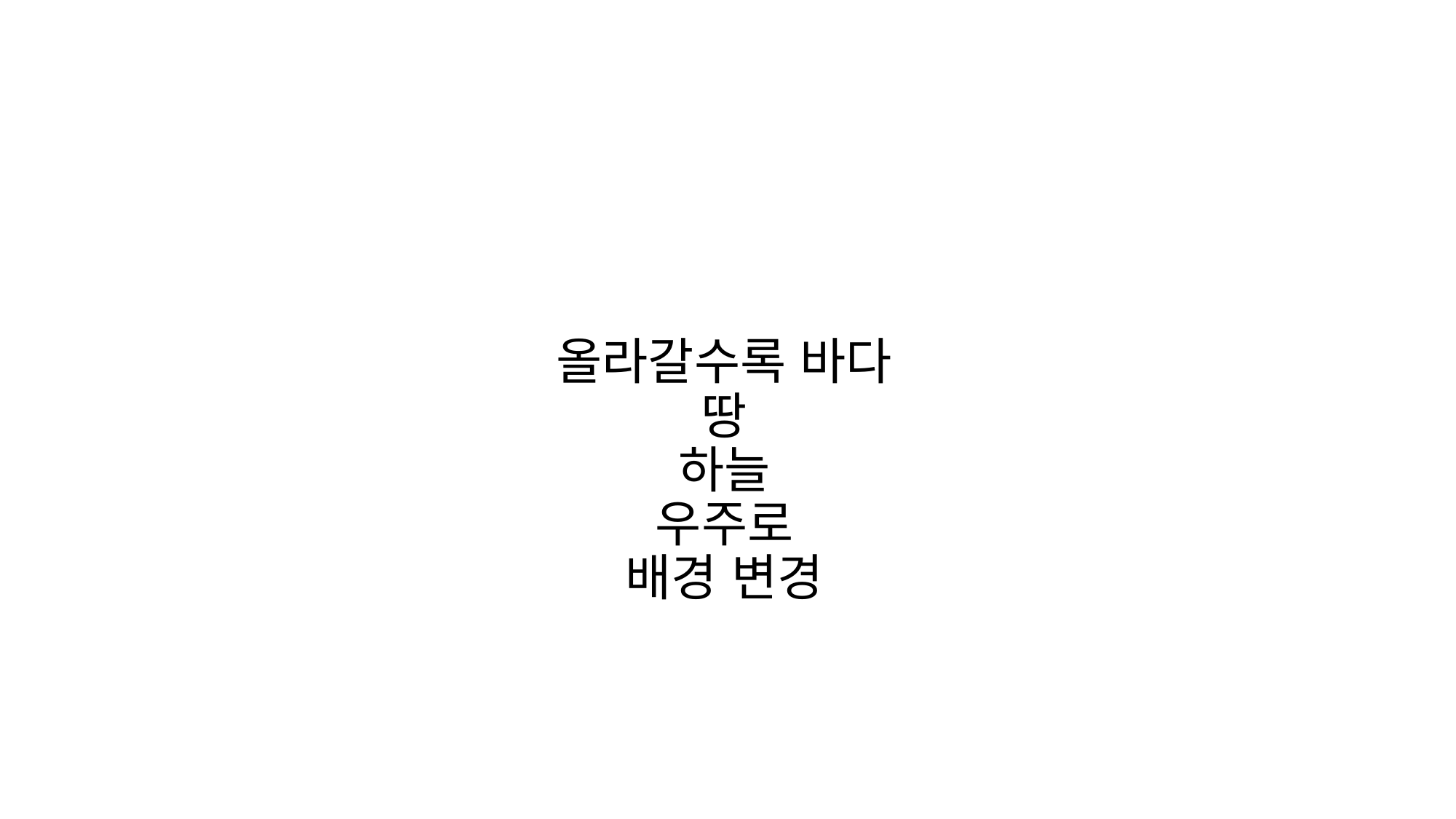

# 올라갈수록 바다 땅 하늘 우주로 배경 변경